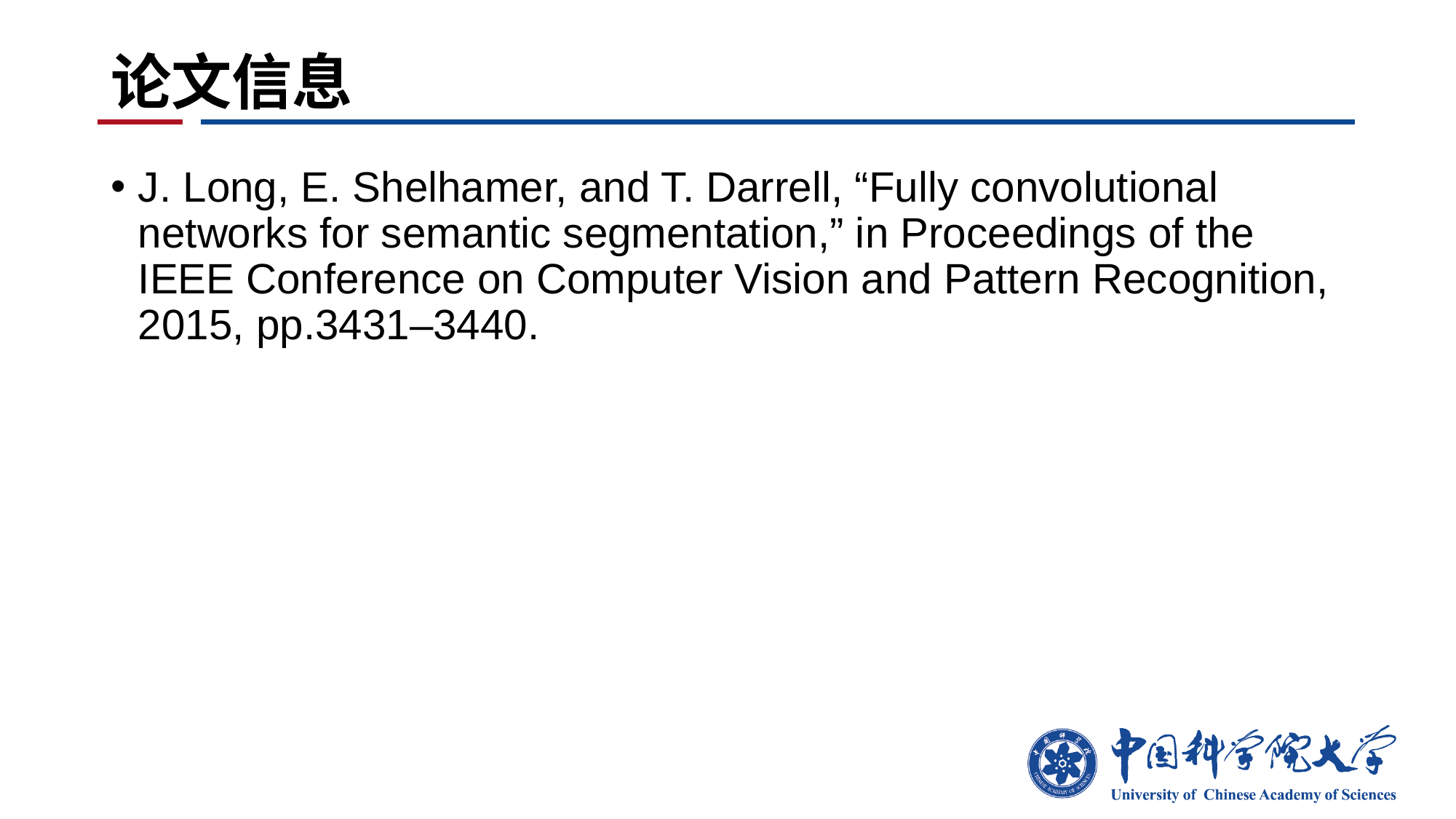

# 论文信息
J. Long, E. Shelhamer, and T. Darrell, “Fully convolutional networks for semantic segmentation,” in Proceedings of the IEEE Conference on Computer Vision and Pattern Recognition, 2015, pp.3431–3440.